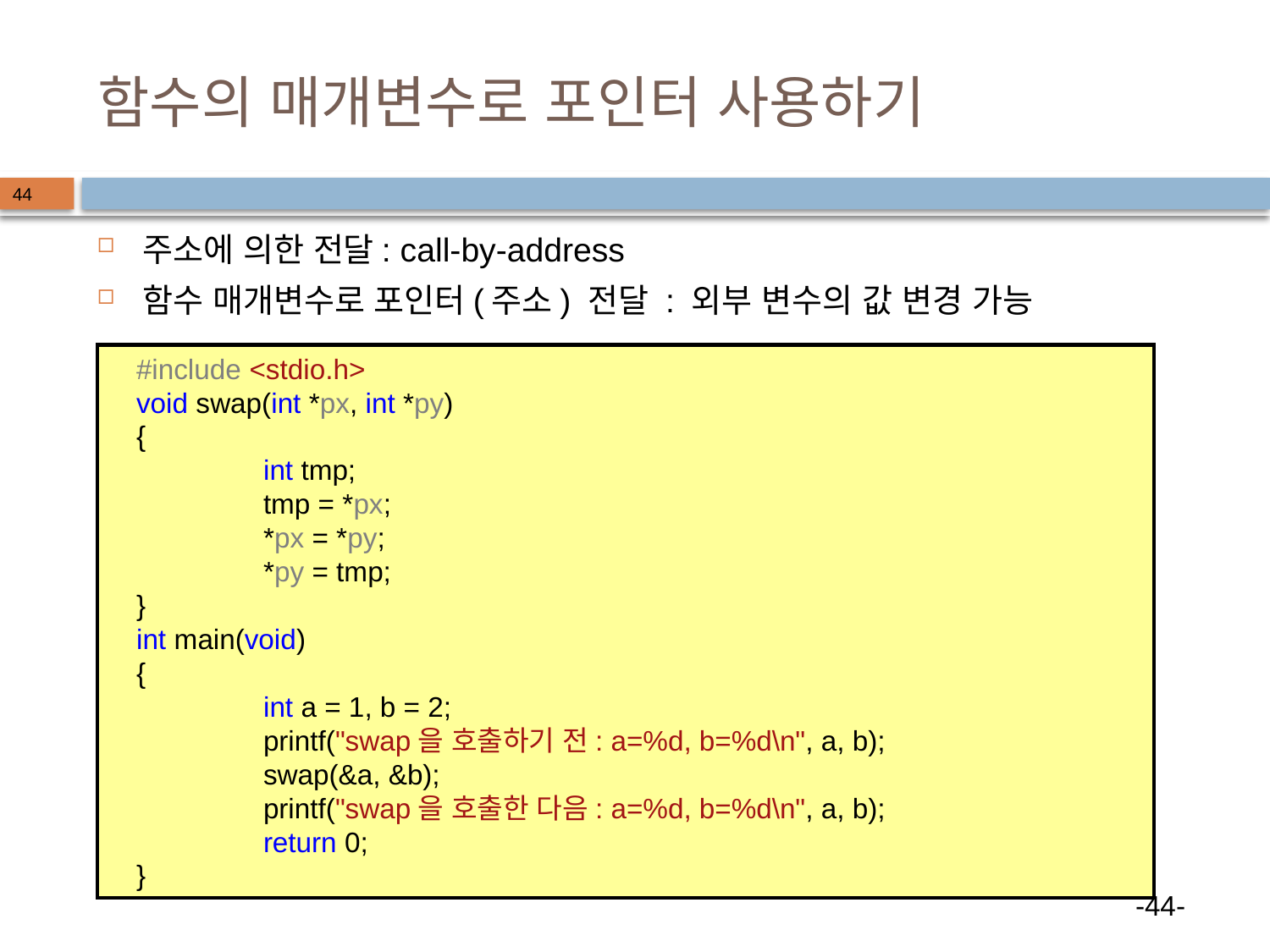

# 함수의 매개변수로 포인터 사용하기
44
주소에 의한 전달: call-by-address
함수 매개변수로 포인터(주소) 전달 : 외부 변수의 값 변경 가능
#include <stdio.h>
void swap(int *px, int *py)
{
	int tmp;
	tmp = *px;
	*px = *py;
	*py = tmp;
}
int main(void)
{
	int a = 1, b = 2;
	printf("swap을 호출하기 전: a=%d, b=%d\n", a, b);
	swap(&a, &b);
	printf("swap을 호출한 다음: a=%d, b=%d\n", a, b);
	return 0;
}